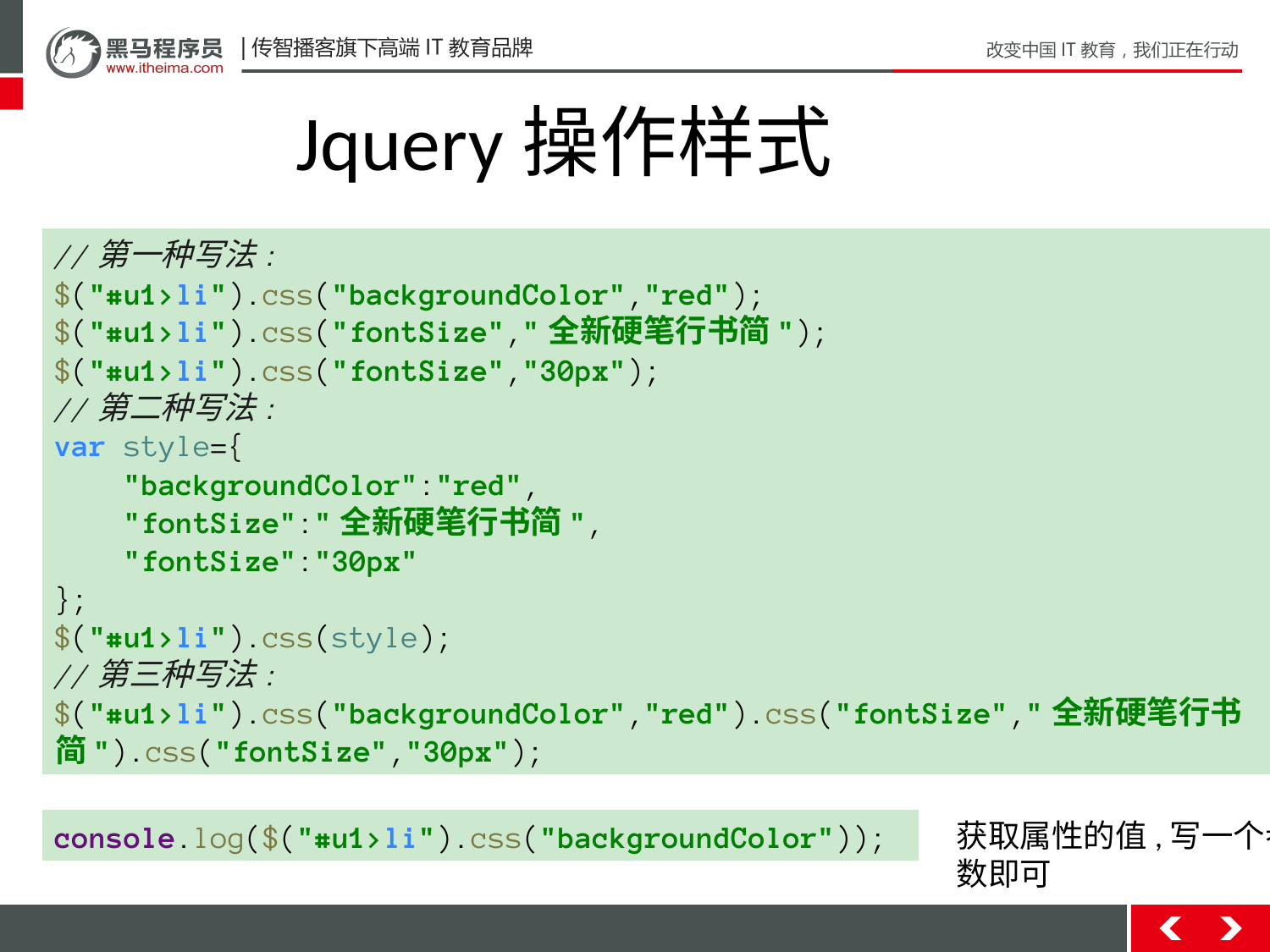

Jquery操作样式
//第一种写法:
$("#u1>li").css("backgroundColor","red");
$("#u1>li").css("fontSize","全新硬笔行书简");
$("#u1>li").css("fontSize","30px");
//第二种写法:
var style={
    "backgroundColor":"red",
    "fontSize":"全新硬笔行书简",
    "fontSize":"30px"
};
$("#u1>li").css(style);
//第三种写法:
$("#u1>li").css("backgroundColor","red").css("fontSize","全新硬笔行书简").css("fontSize","30px");
console.log($("#u1>li").css("backgroundColor"));
获取属性的值,写一个参数即可